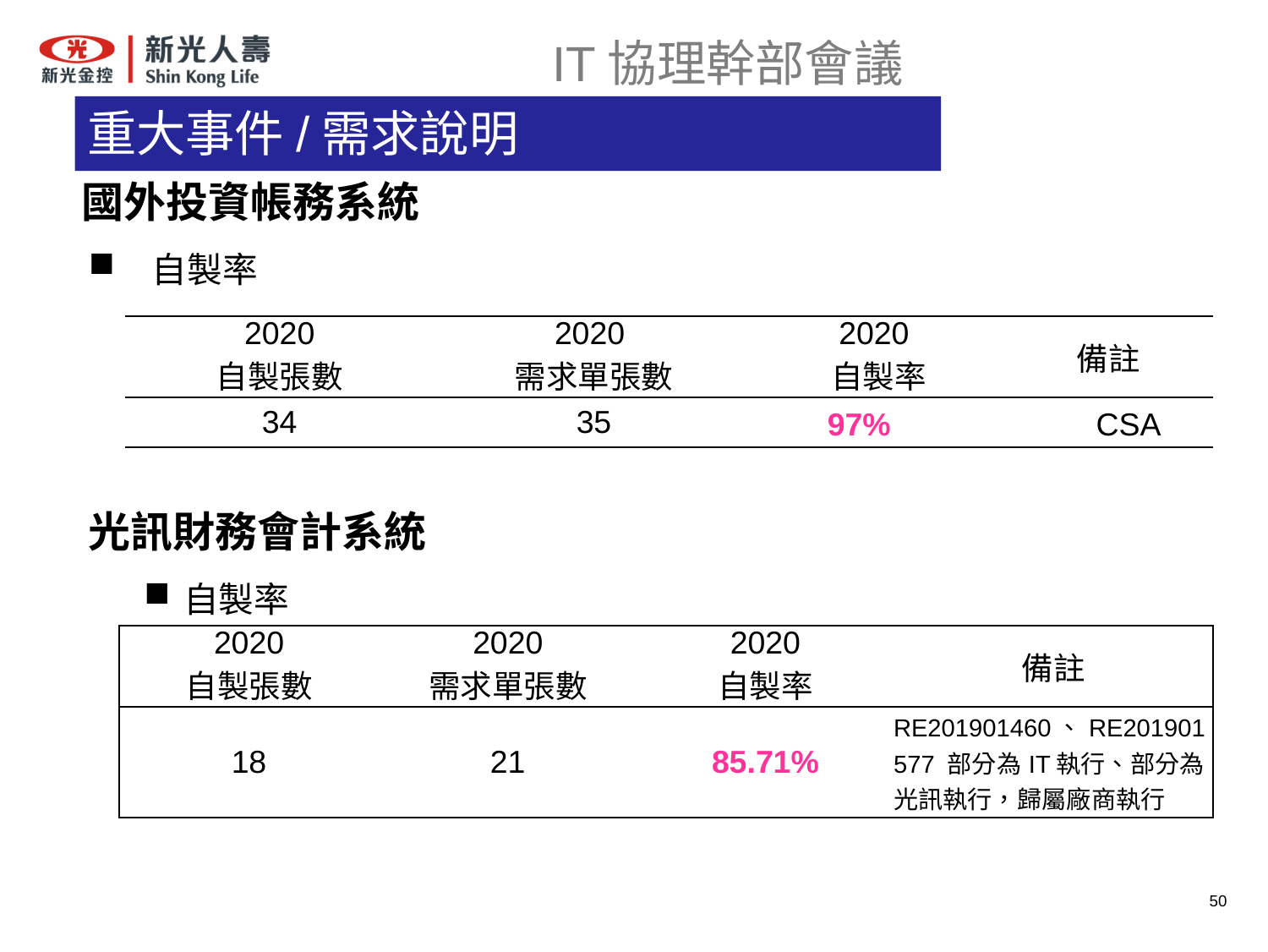

# 重大事件/需求說明
    國外投資帳務系統
自製率

光訊財務會計系統
自製率

| 2020 自製張數 | 2020 需求單張數 | 2020 自製率 | 備註 |
| --- | --- | --- | --- |
| 34 | 35 | 97% | CSA |
| 2020 自製張數 | 2020 需求單張數 | 2020 自製率 | 備註 |
| --- | --- | --- | --- |
| 18 | 21 | 85.71% | RE201901460、RE201901577 部分為IT執行、部分為光訊執行，歸屬廠商執行 |